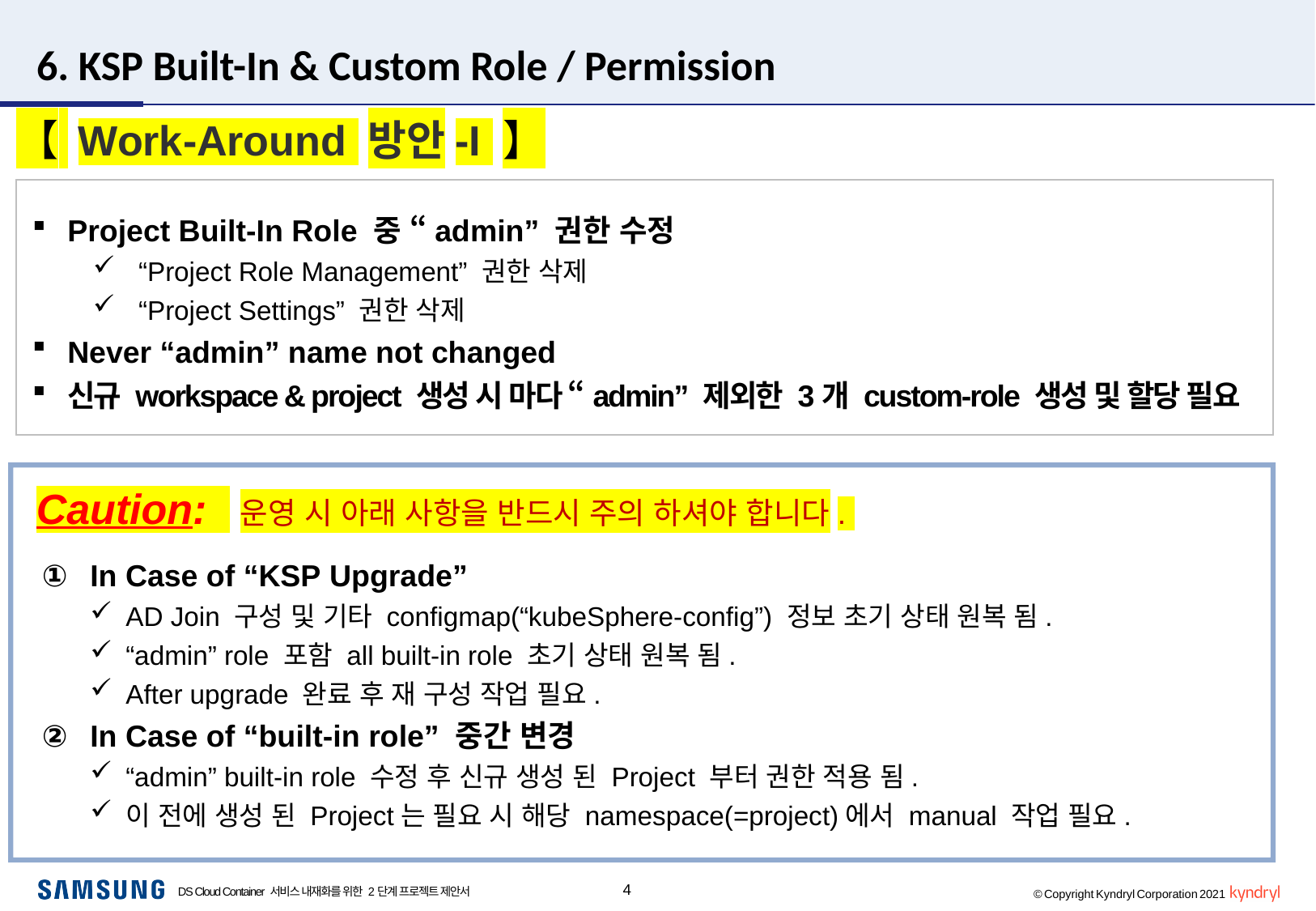

# 6. KSP Built-In & Custom Role / Permission
【 Work-Around 방안-I 】

Project Built-In Role 중 “admin” 권한 수정
“Project Role Management” 권한 삭제
“Project Settings” 권한 삭제
Never “admin” name not changed
신규 workspace & project 생성 시 마다 “admin” 제외한 3개 custom-role 생성 및 할당 필요

Caution:  운영 시 아래 사항을 반드시 주의 하셔야 합니다.
In Case of “KSP Upgrade”
AD Join 구성 및 기타 configmap(“kubeSphere-config”) 정보 초기 상태 원복 됨.
“admin” role 포함 all built-in role 초기 상태 원복 됨.
After upgrade 완료 후 재 구성 작업 필요.
In Case of “built-in role” 중간 변경
“admin” built-in role 수정 후 신규 생성 된 Project 부터 권한 적용 됨.
이 전에 생성 된 Project는 필요 시 해당 namespace(=project)에서 manual 작업 필요.